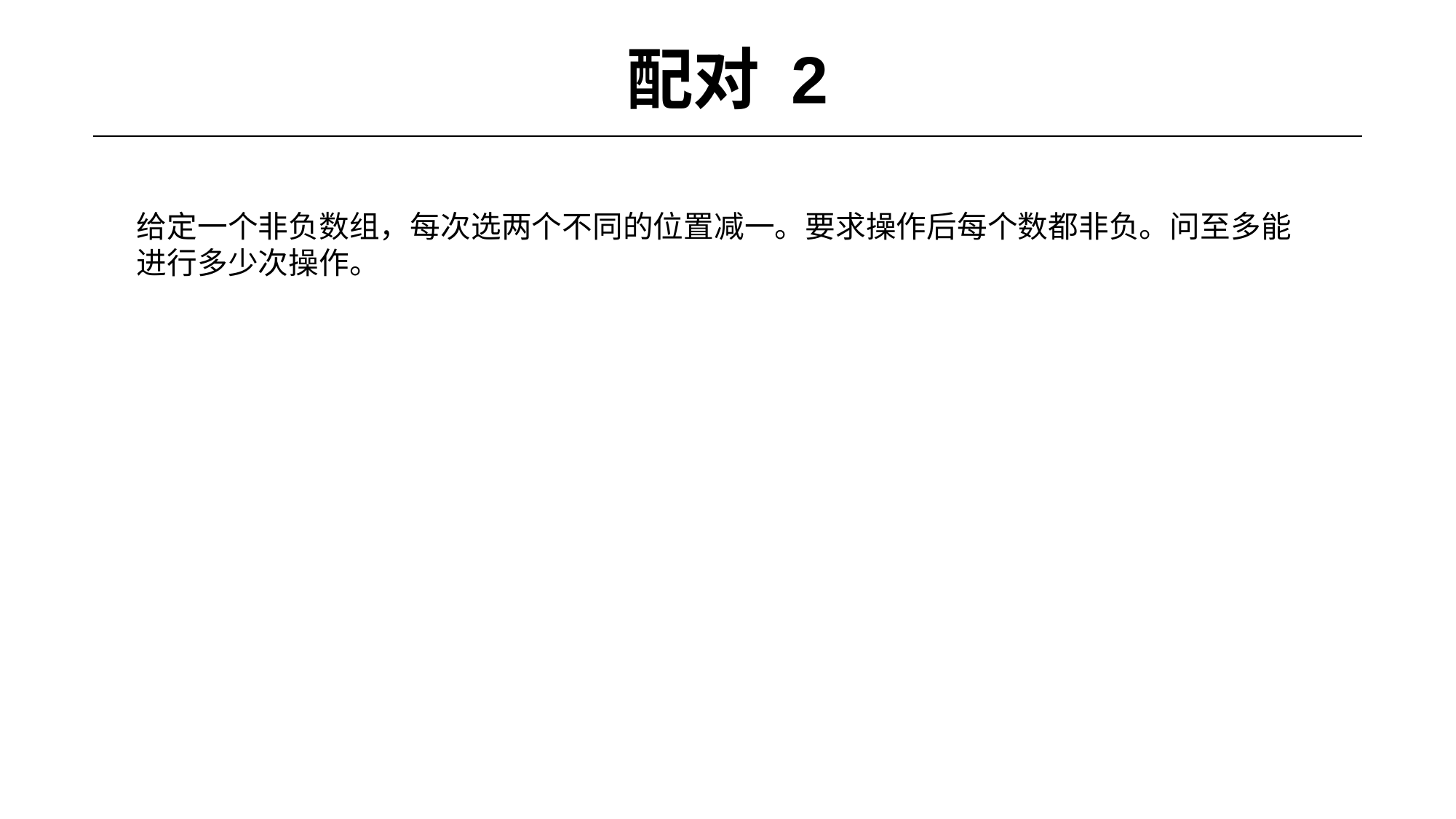

# 配对 2
给定一个非负数组，每次选两个不同的位置减一。要求操作后每个数都非负。问至多能进行多少次操作。